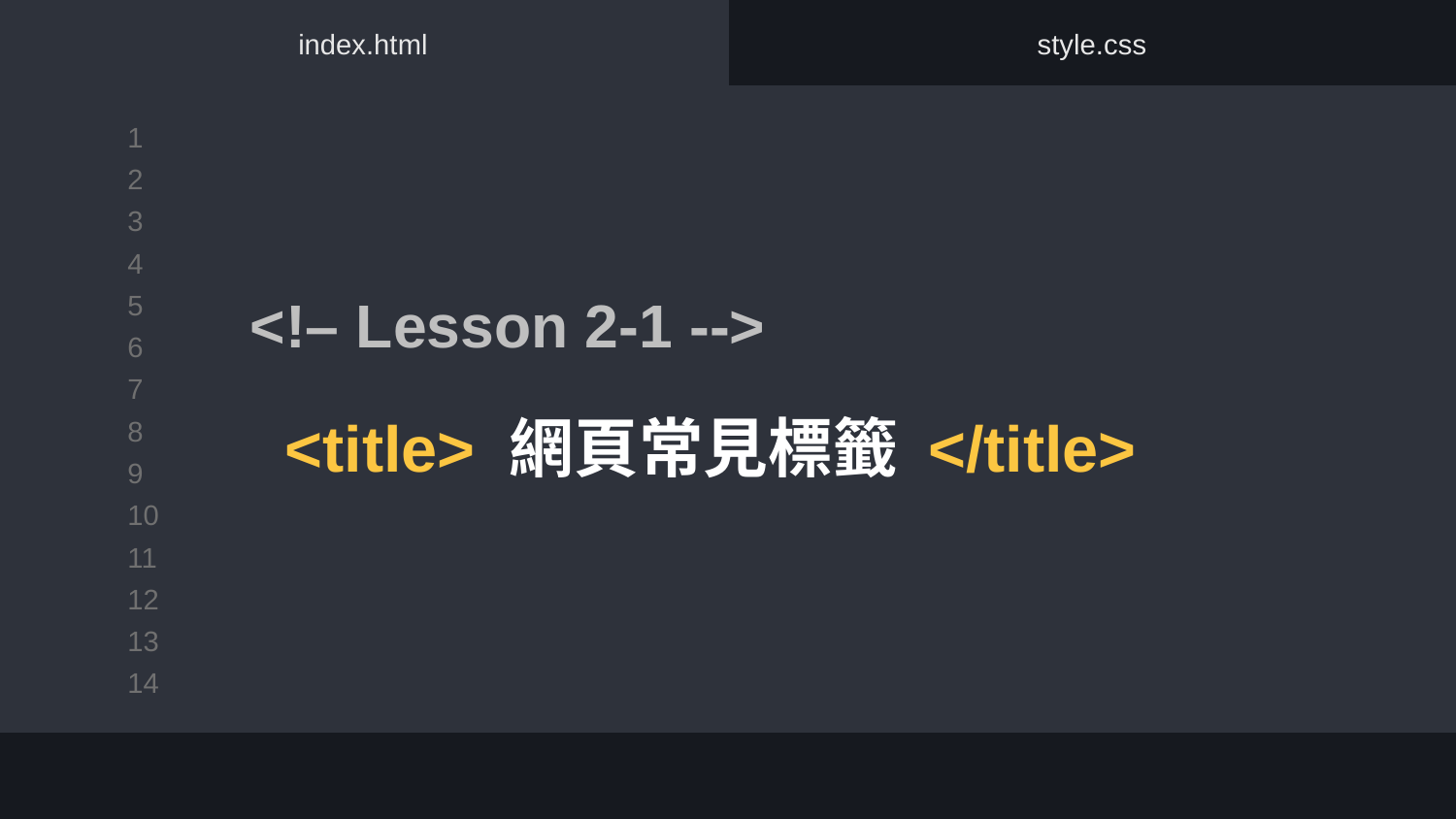

index.html
style.css
<!– Lesson 2-1 -->
<title> 網頁常見標籤 </title>